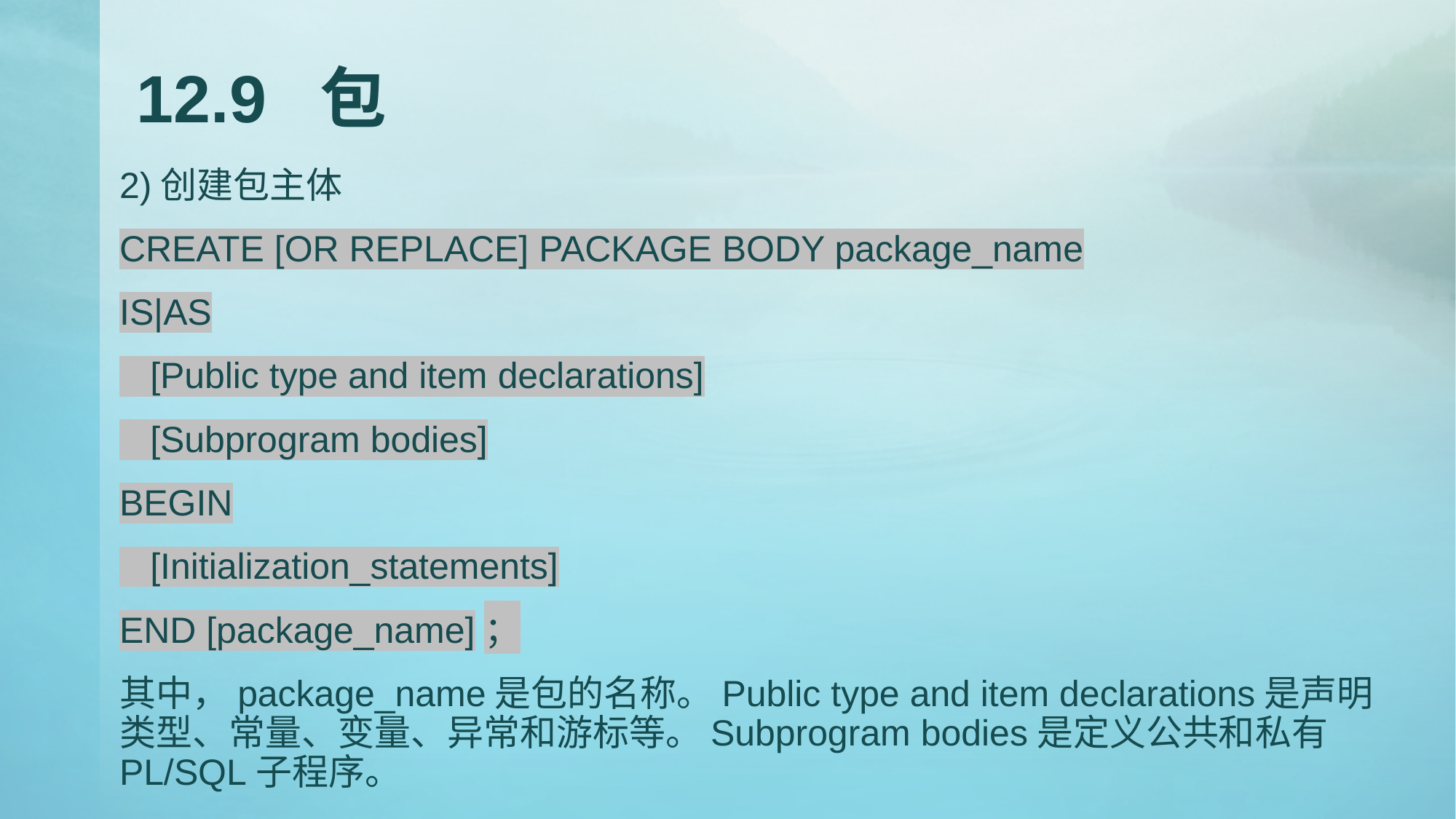

# 12.9  包
2)创建包主体
CREATE [OR REPLACE] PACKAGE BODY package_name
IS|AS
   [Public type and item declarations]
   [Subprogram bodies]
BEGIN
   [Initialization_statements]
END [package_name]；
其中，package_name是包的名称。Public type and item declarations是声明类型、常量、变量、异常和游标等。Subprogram bodies是定义公共和私有PL/SQL子程序。